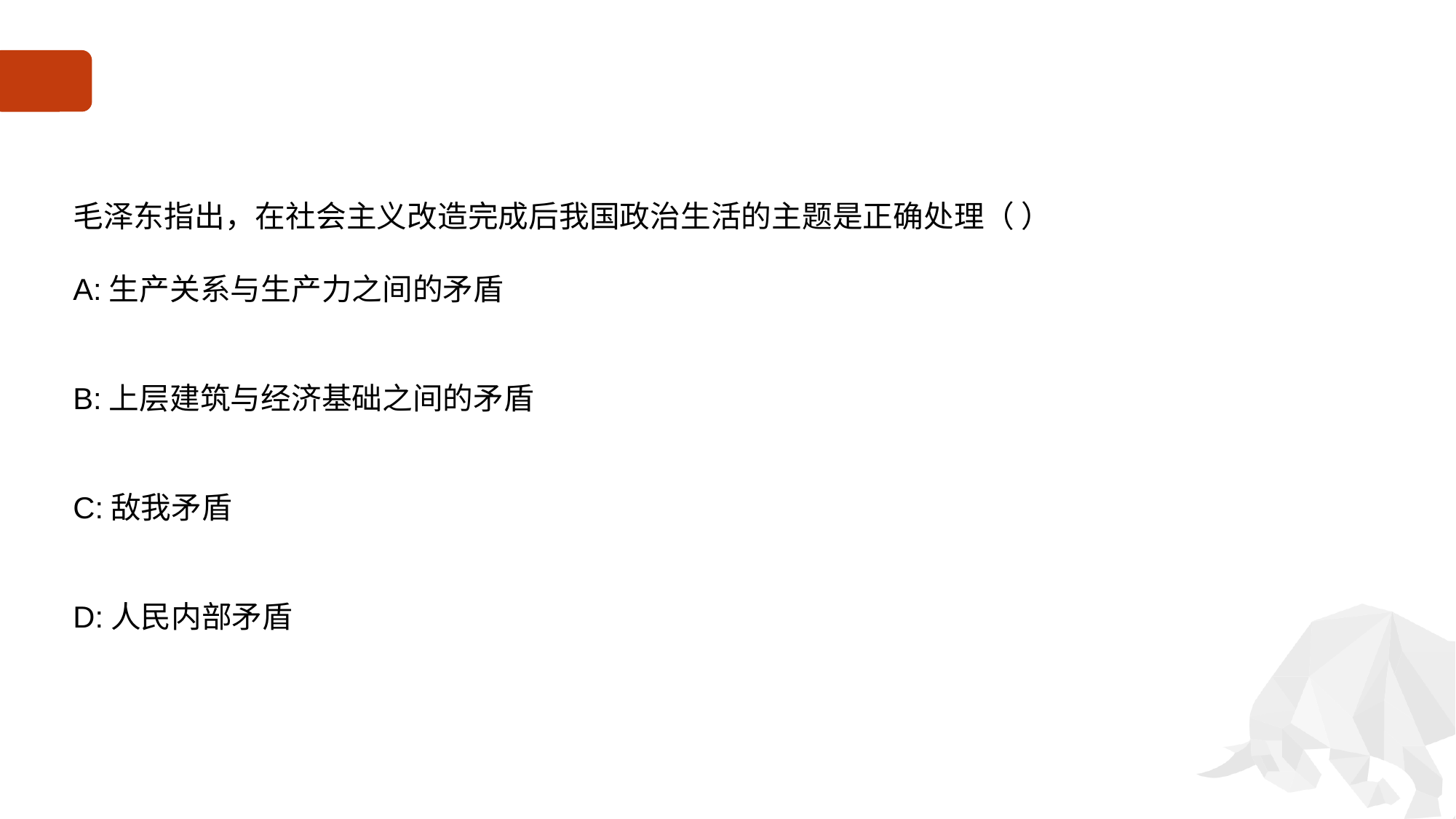

#
毛泽东指出，在社会主义改造完成后我国政治生活的主题是正确处理（ ）

A:生产关系与生产力之间的矛盾

B:上层建筑与经济基础之间的矛盾

C:敌我矛盾

D:人民内部矛盾